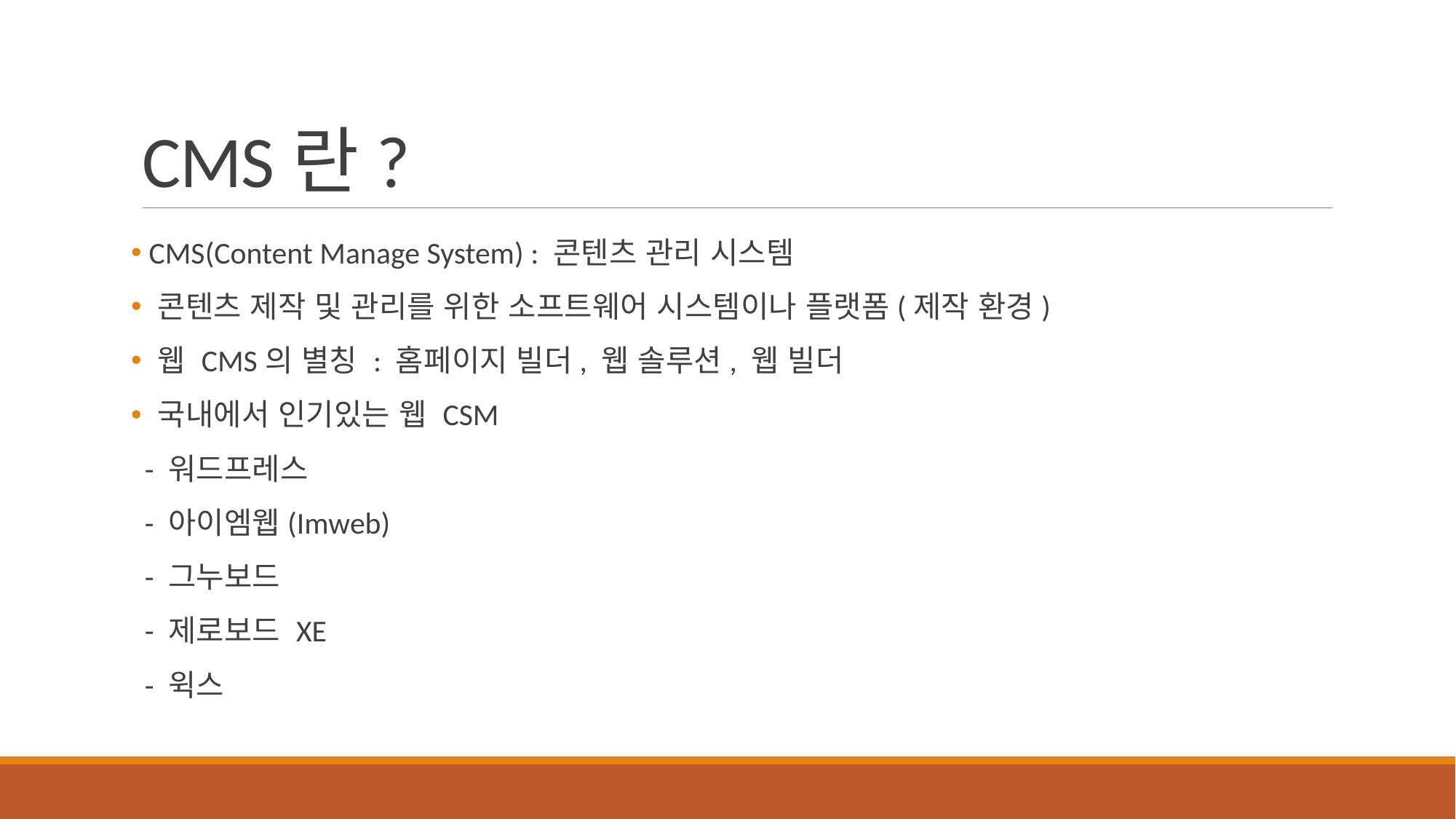

# CMS란?
 CMS(Content Manage System) : 콘텐츠 관리 시스템
 콘텐츠 제작 및 관리를 위한 소프트웨어 시스템이나 플랫폼(제작 환경)
 웹 CMS의 별칭 : 홈페이지 빌더, 웹 솔루션, 웹 빌더
 국내에서 인기있는 웹 CSM
  - 워드프레스
  - 아이엠웹(Imweb)
  - 그누보드
  - 제로보드 XE
  - 윅스